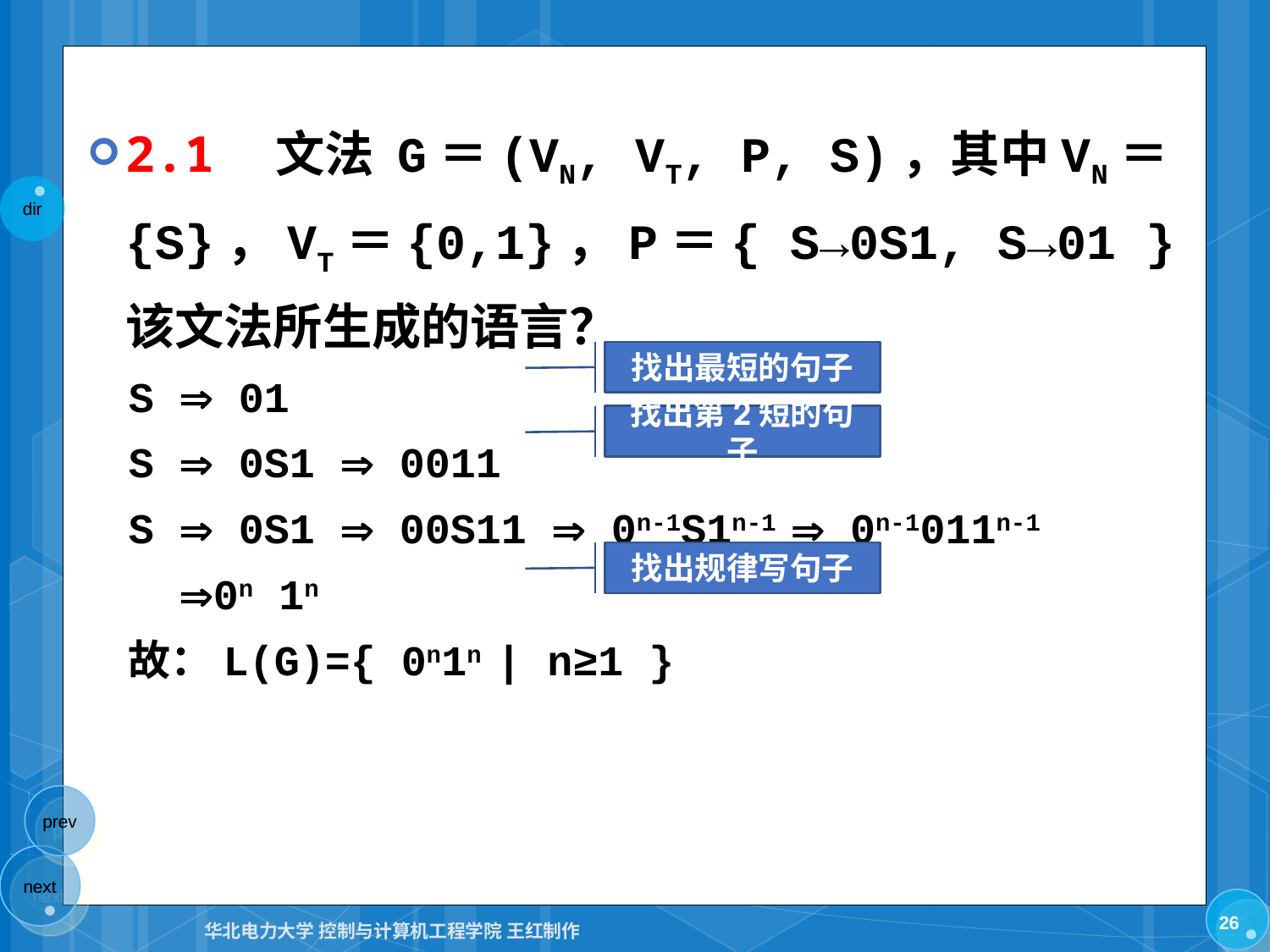

2.1　文法 G＝(VN, VT, P, S)，其中VN＝ {S}，VT＝{0,1}，P＝{ S→0S1, S→01 }
该文法所生成的语言？
S ⇒ 01
S ⇒ 0S1 ⇒ 0011
S ⇒ 0S1 ⇒ 00S11 ⇒ 0n-1S1n-1 ⇒ 0n-1011n-1
  ⇒0n 1n
故：L(G)={ 0n1n | n≥1 }
找出最短的句子
找出第2短的句子
找出规律写句子
26
华北电力大学 控制与计算机工程学院 王红制作